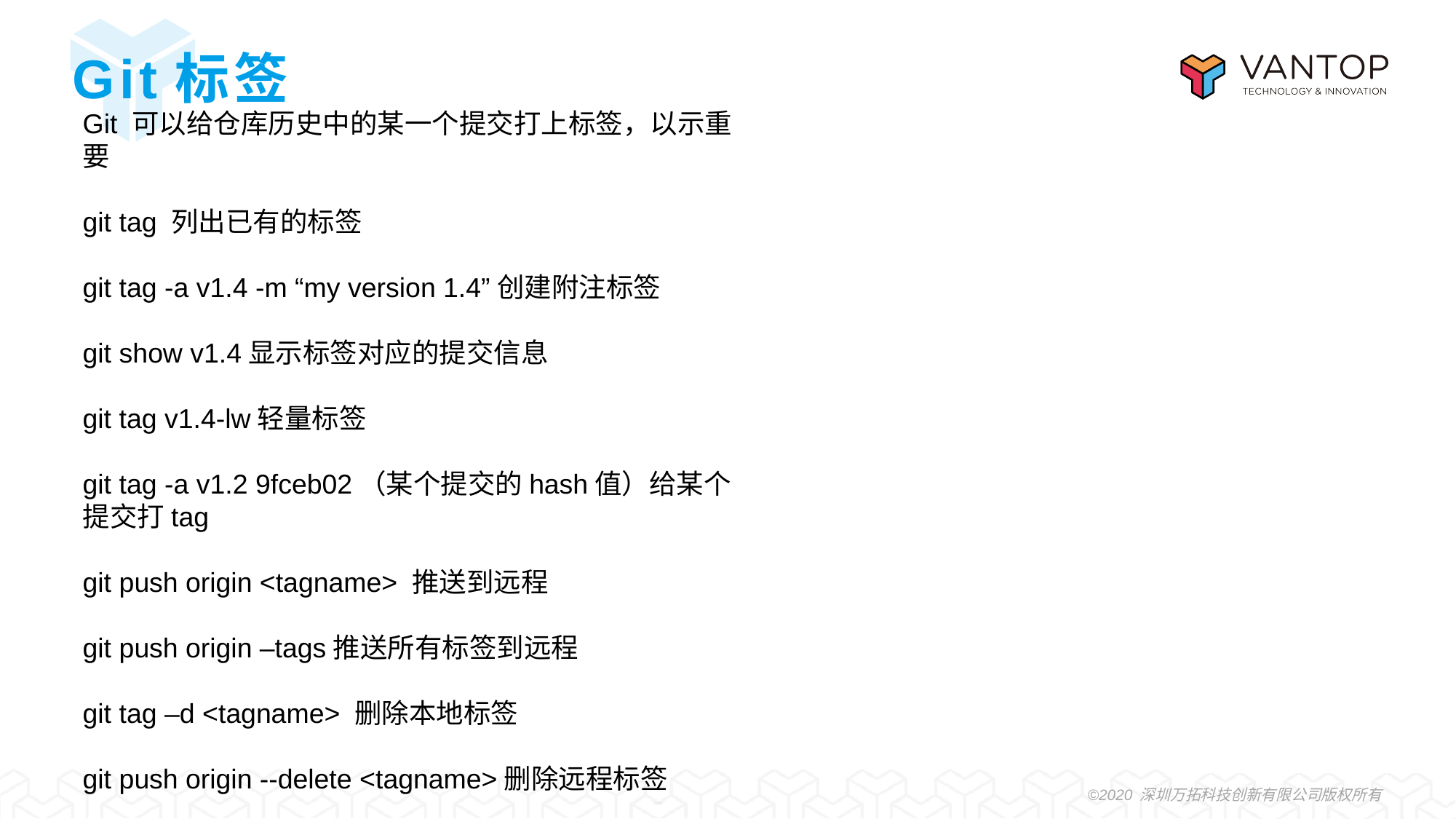

# Git标签
Git 可以给仓库历史中的某一个提交打上标签，以示重要

git tag 列出已有的标签

git tag -a v1.4 -m “my version 1.4”创建附注标签

git show v1.4显示标签对应的提交信息

git tag v1.4-lw轻量标签

git tag -a v1.2 9fceb02（某个提交的hash值）给某个提交打tag

git push origin <tagname> 推送到远程

git push origin –tags推送所有标签到远程

git tag –d <tagname> 删除本地标签

git push origin --delete <tagname>删除远程标签